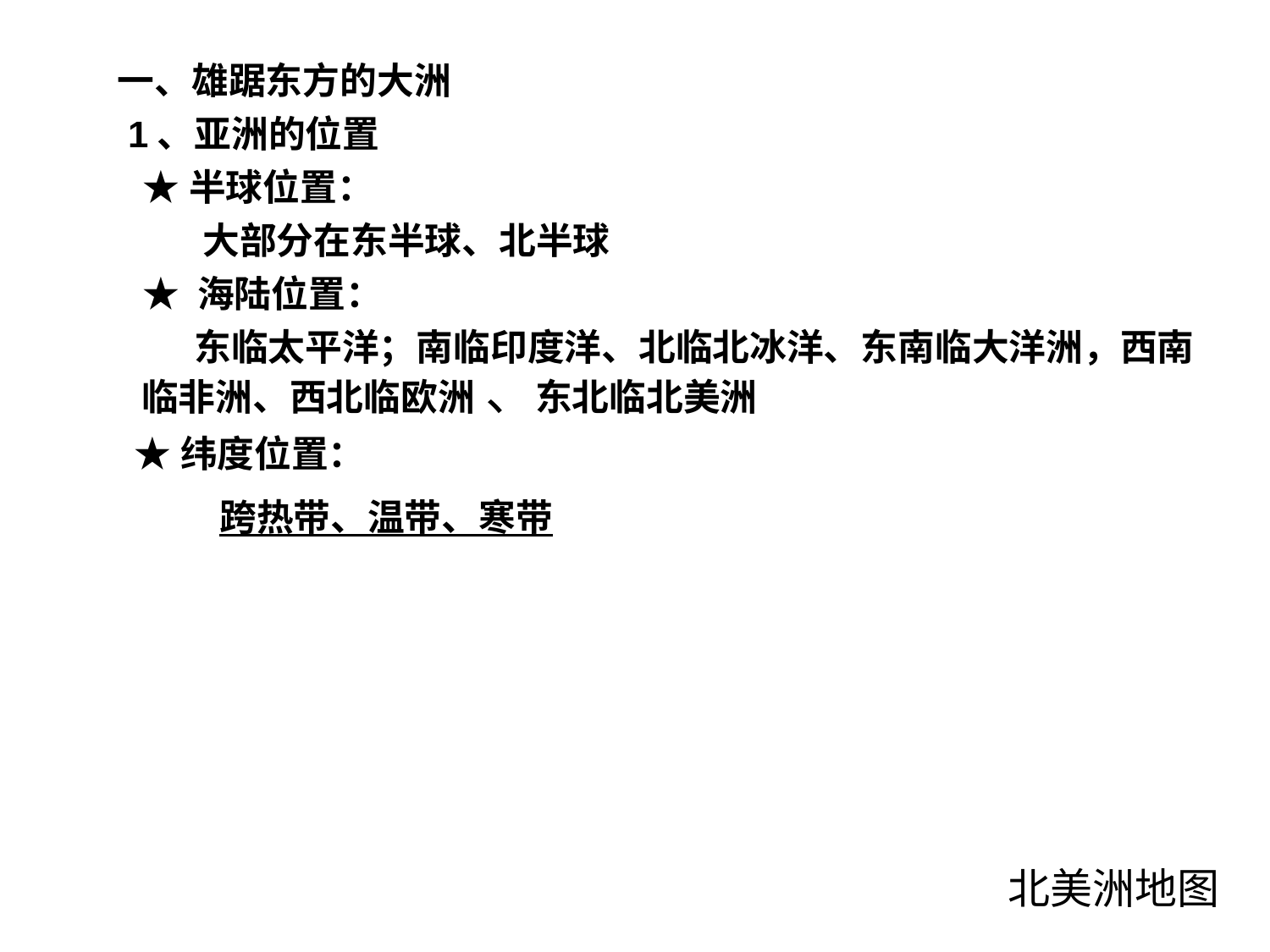

一、雄踞东方的大洲
 1、亚洲的位置
   ★半球位置：
         大部分在东半球、北半球
   ★ 海陆位置：
        东临太平洋；南临印度洋、北临北冰洋、东南临大洋洲，西南临非洲、西北临欧洲 、东北临北美洲
  ★纬度位置：
           跨热带、温带、寒带

北美洲地图